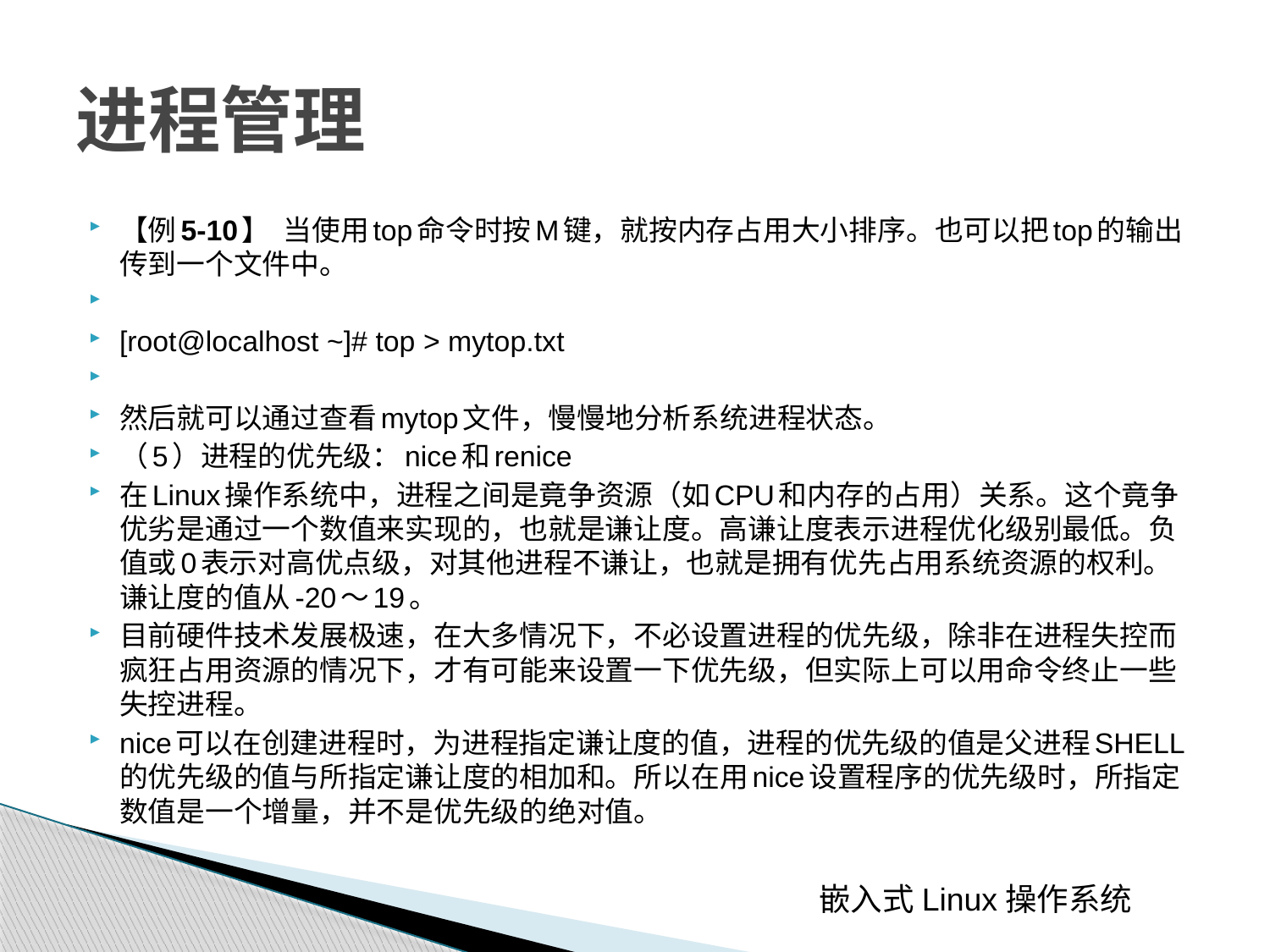

# 进程管理
【例5-10】  当使用top命令时按M键，就按内存占用大小排序。也可以把top的输出传到一个文件中。

[root@localhost ~]# top > mytop.txt

然后就可以通过查看mytop文件，慢慢地分析系统进程状态。
（5）进程的优先级：nice和renice
在Linux操作系统中，进程之间是竟争资源（如CPU和内存的占用）关系。这个竟争优劣是通过一个数值来实现的，也就是谦让度。高谦让度表示进程优化级别最低。负值或0表示对高优点级，对其他进程不谦让，也就是拥有优先占用系统资源的权利。谦让度的值从-20～19。
目前硬件技术发展极速，在大多情况下，不必设置进程的优先级，除非在进程失控而疯狂占用资源的情况下，才有可能来设置一下优先级，但实际上可以用命令终止一些失控进程。
nice可以在创建进程时，为进程指定谦让度的值，进程的优先级的值是父进程SHELL的优先级的值与所指定谦让度的相加和。所以在用nice设置程序的优先级时，所指定数值是一个增量，并不是优先级的绝对值。

         嵌入式Linux操作系统